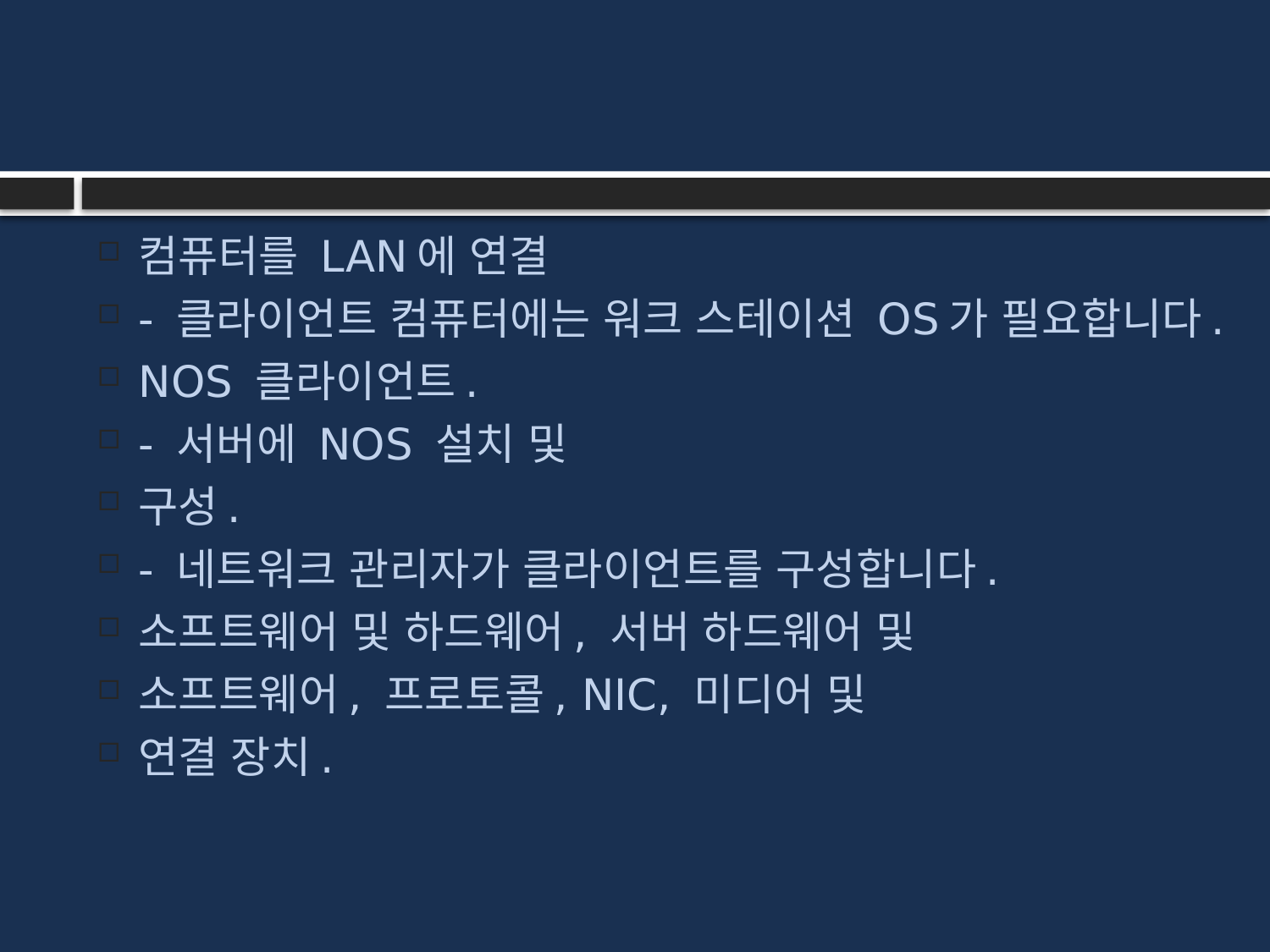

#
컴퓨터를 LAN에 연결
- 클라이언트 컴퓨터에는 워크 스테이션 OS가 필요합니다.
NOS 클라이언트.
- 서버에 NOS 설치 및
구성.
- 네트워크 관리자가 클라이언트를 구성합니다.
소프트웨어 및 하드웨어, 서버 하드웨어 및
소프트웨어, 프로토콜, NIC, 미디어 및
연결 장치.